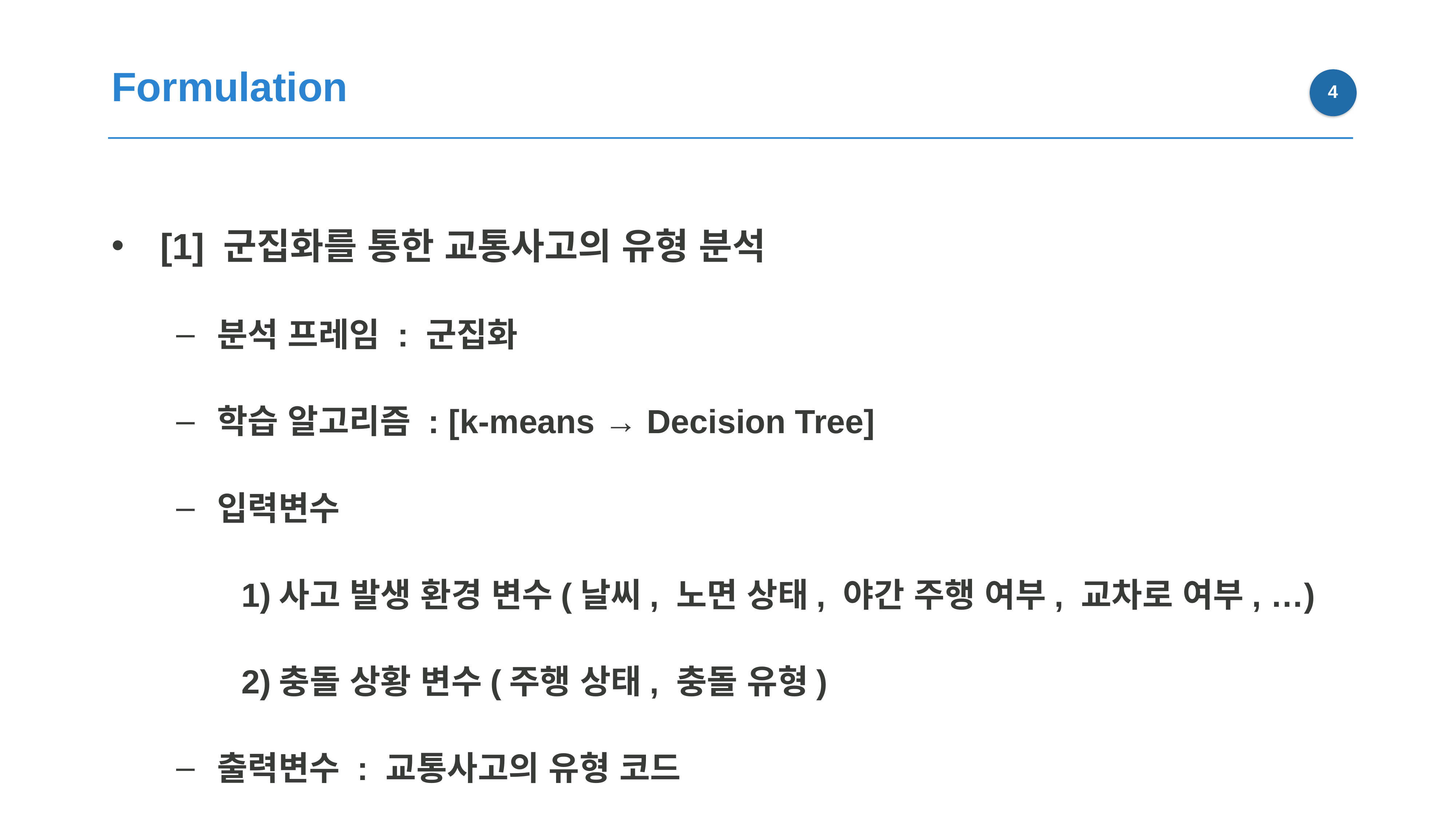

Formulation
4
[1] 군집화를 통한 교통사고의 유형 분석
분석 프레임 : 군집화
학습 알고리즘 : [k-means → Decision Tree]
입력변수
1)사고 발생 환경 변수(날씨, 노면 상태, 야간 주행 여부, 교차로 여부, …)
2)충돌 상황 변수(주행 상태, 충돌 유형)
출력변수 : 교통사고의 유형 코드